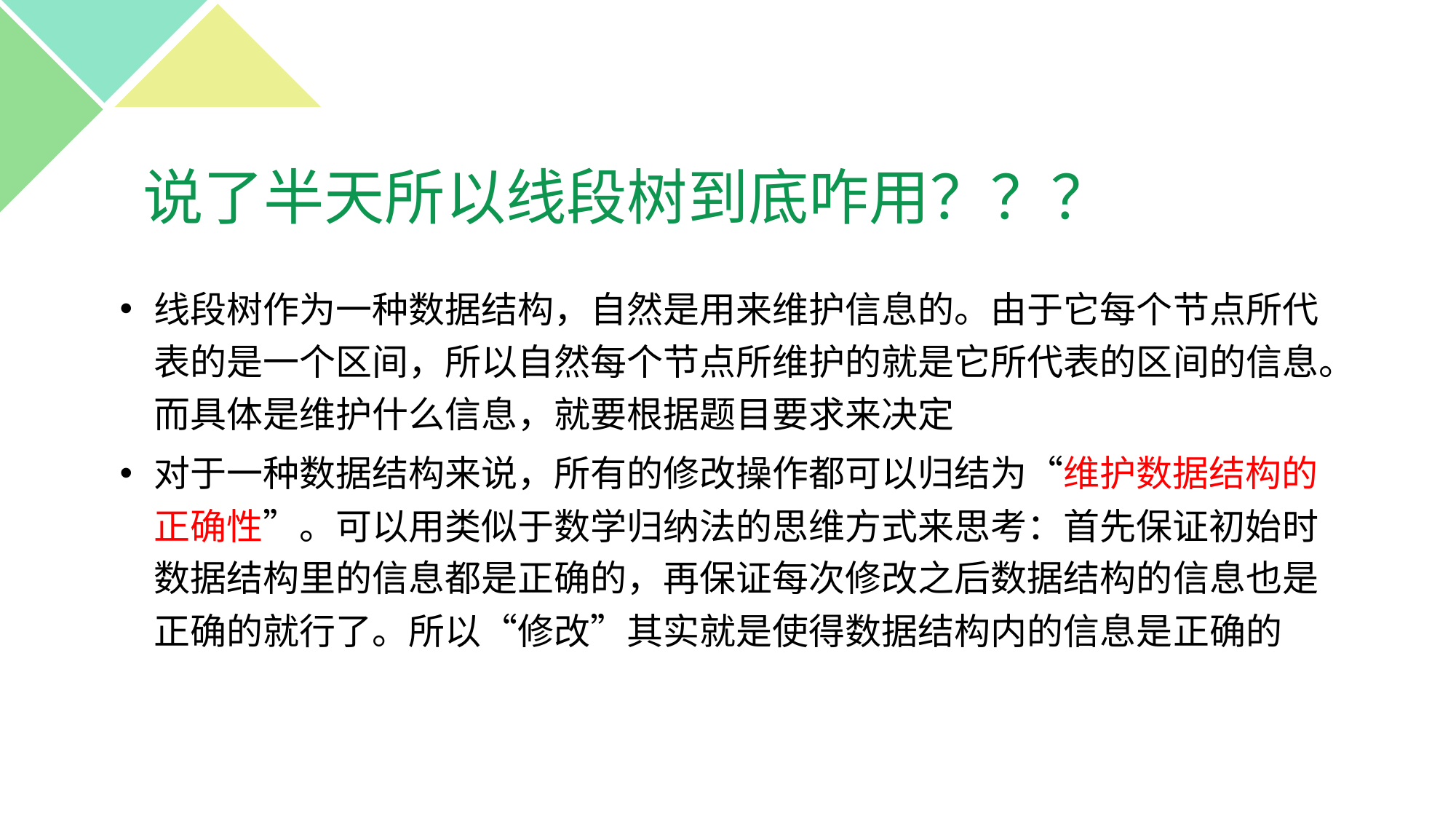

# 说了半天所以线段树到底咋用？？？
线段树作为一种数据结构，自然是用来维护信息的。由于它每个节点所代表的是一个区间，所以自然每个节点所维护的就是它所代表的区间的信息。而具体是维护什么信息，就要根据题目要求来决定
对于一种数据结构来说，所有的修改操作都可以归结为“维护数据结构的正确性”。可以用类似于数学归纳法的思维方式来思考：首先保证初始时数据结构里的信息都是正确的，再保证每次修改之后数据结构的信息也是正确的就行了。所以“修改”其实就是使得数据结构内的信息是正确的